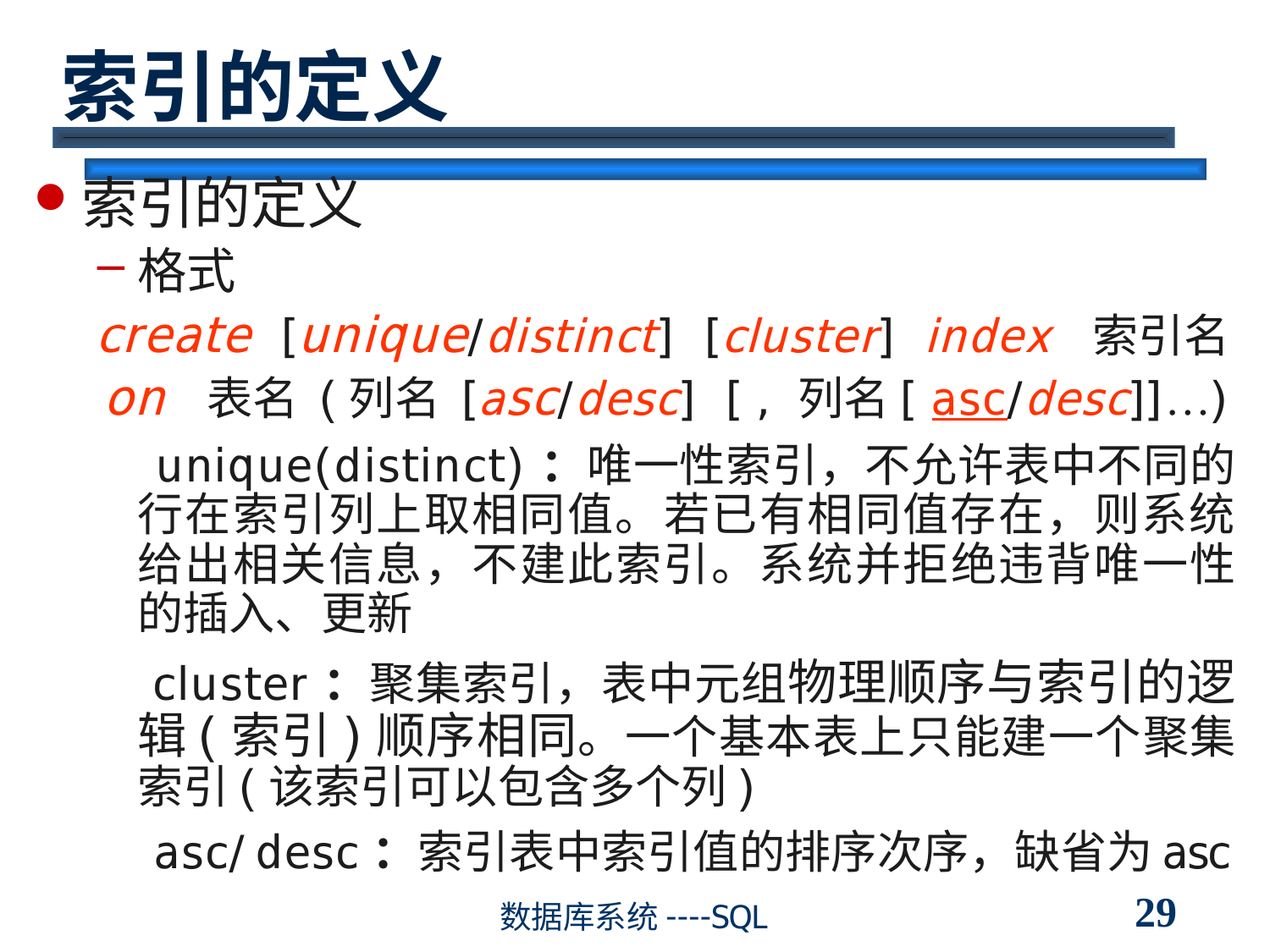

# 索引的定义
索引的定义
格式
create  [unique/distinct]  [cluster]  index  索引名
on  表名 (列名 [asc/desc]  [ , 列名[ asc/desc]]…)
    unique(distinct)：唯一性索引，不允许表中不同的行在索引列上取相同值。若已有相同值存在，则系统给出相关信息，不建此索引。系统并拒绝违背唯一性的插入、更新
    cluster：聚集索引，表中元组物理顺序与索引的逻辑(索引)顺序相同。一个基本表上只能建一个聚集索引(该索引可以包含多个列)
    asc/desc：索引表中索引值的排序次序，缺省为asc
29
数据库系统----SQL